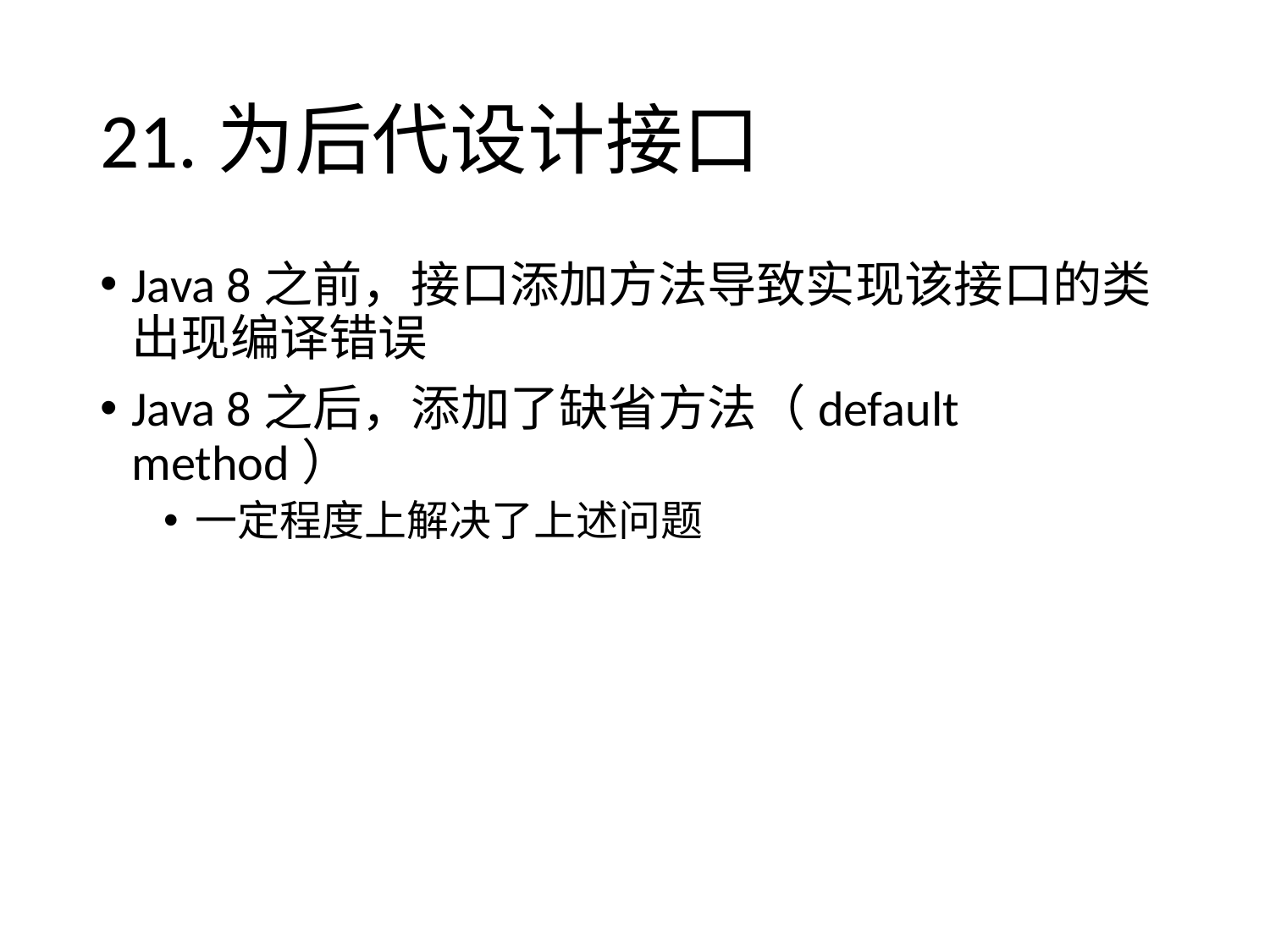

# 21.为后代设计接口
Java 8之前，接口添加方法导致实现该接口的类出现编译错误
Java 8之后，添加了缺省方法（default method）
一定程度上解决了上述问题